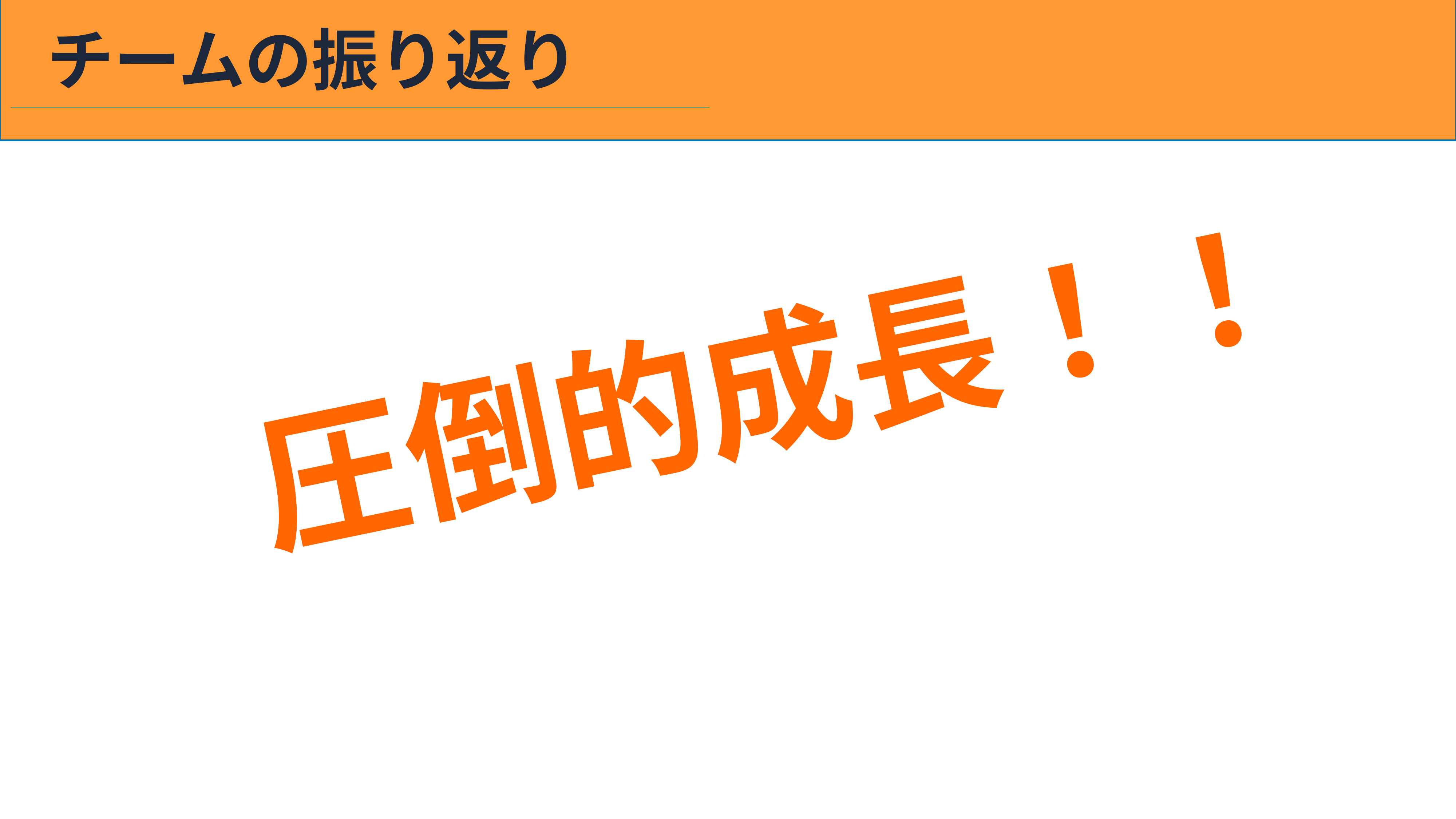

チームの振り返り
圧倒的成長！！
学び：
おしゃべりだけがコミュニケーションではない！
身についた力：
・傾聴力
・反省を次に生かす力
・技術力の底上げ